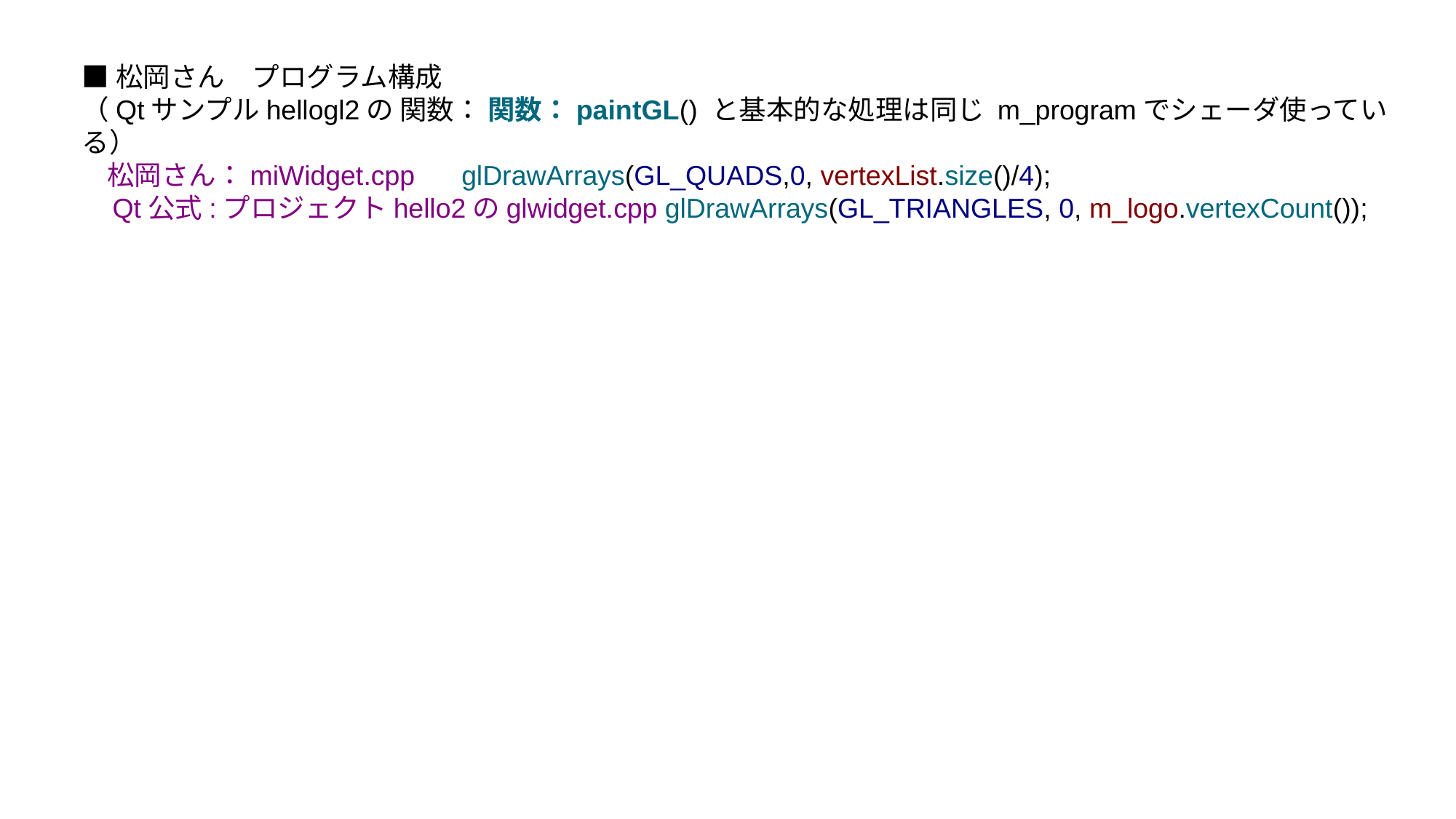

■松岡さん　プログラム構成
（Qtサンプルhellogl2の 関数： 関数：paintGL() と基本的な処理は同じ m_programでシェーダ使っている）
   松岡さん：miWidget.cpp　 glDrawArrays(GL_QUADS,0, vertexList.size()/4);
    Qt公式:プロジェクトhello2のglwidget.cpp glDrawArrays(GL_TRIANGLES, 0, m_logo.vertexCount());